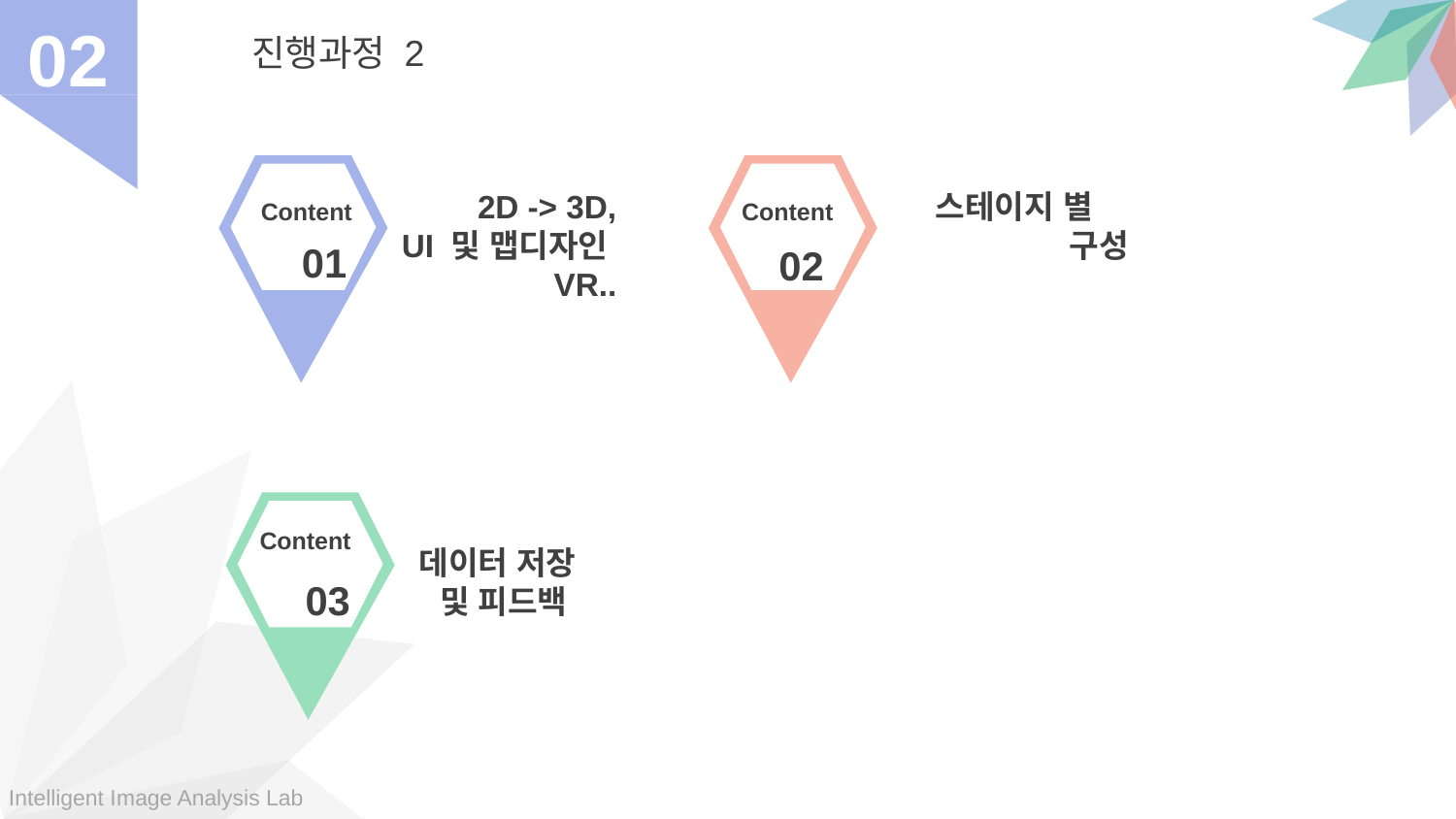

진행과정 2
02

스테이지 별     구성
2D -> 3D,
UI 및 맵디자인
VR..
Content
 Content
01
02

Content
데이터 저장
및 피드백
03